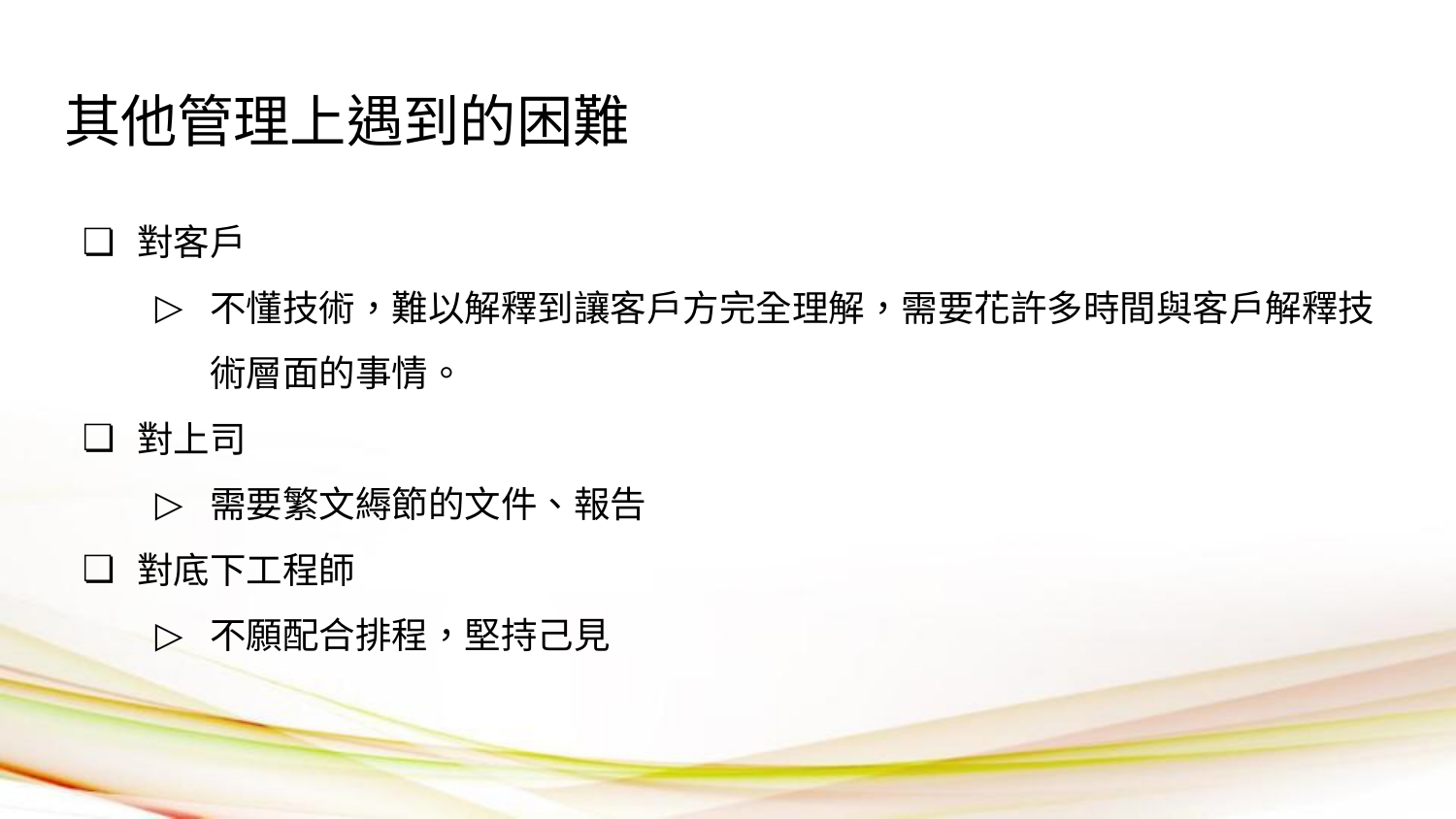

# 其他管理上遇到的困難
對客戶
不懂技術，難以解釋到讓客戶方完全理解，需要花許多時間與客戶解釋技術層面的事情。
對上司
需要繁文縟節的文件、報告
對底下工程師
不願配合排程，堅持己見